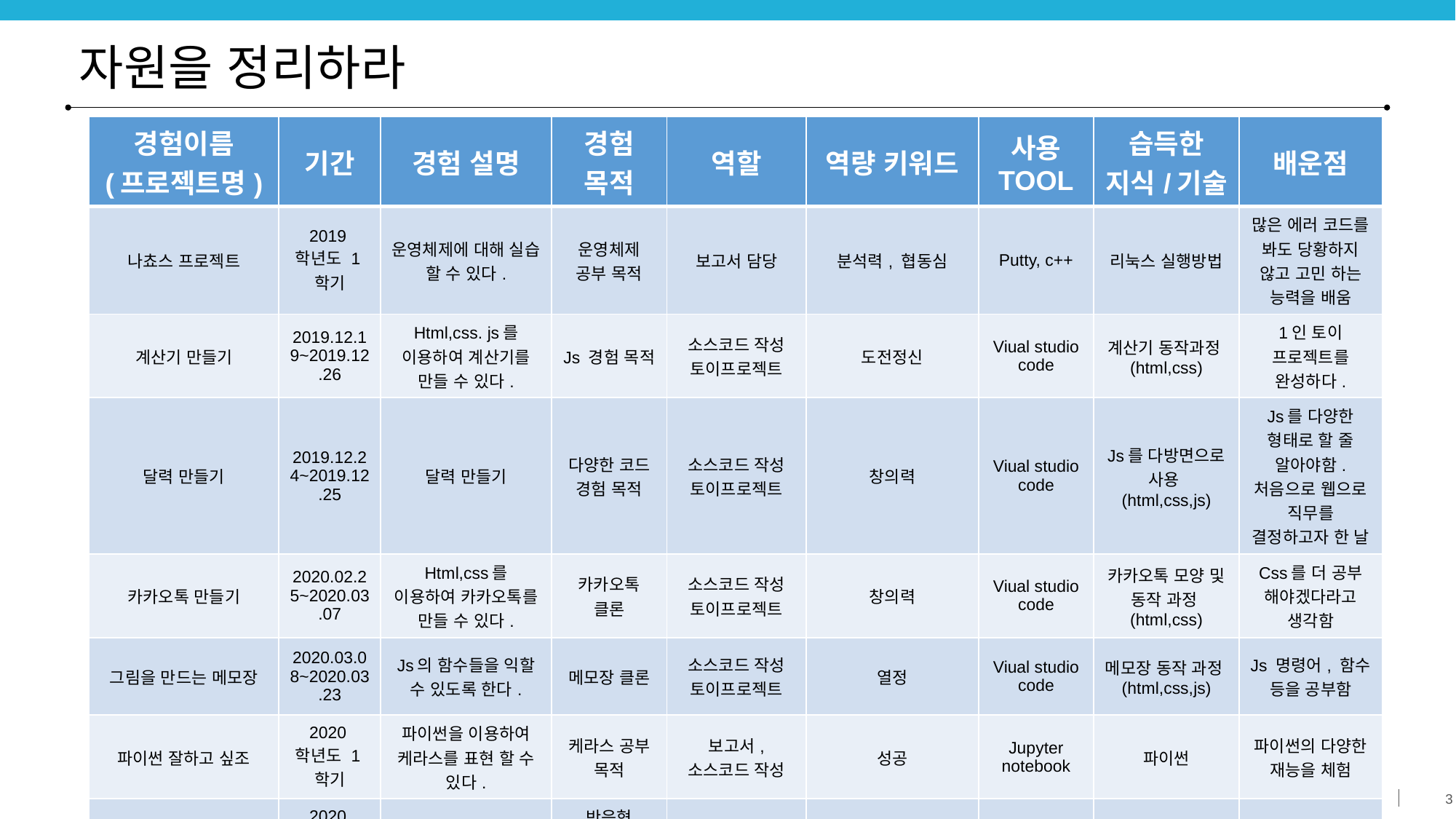

# 자원을 정리하라
| 경험이름 (프로젝트명) | 기간 | 경험 설명 | 경험 목적 | 역할 | 역량 키워드 | 사용 TOOL | 습득한 지식/기술 | 배운점 |
| --- | --- | --- | --- | --- | --- | --- | --- | --- |
| 나쵸스 프로젝트 | 2019학년도 1학기 | 운영체제에 대해 실습 할 수 있다. | 운영체제 공부 목적 | 보고서 담당 | 분석력, 협동심 | Putty, c++ | 리눅스 실행방법 | 많은 에러 코드를 봐도 당황하지 않고 고민 하는 능력을 배움 |
| 계산기 만들기 | 2019.12.19~2019.12.26 | Html,css. js를 이용하여 계산기를 만들 수 있다. | Js 경험 목적 | 소스코드 작성 토이프로젝트 | 도전정신 | Viual studio code | 계산기 동작과정(html,css) | 1인 토이 프로젝트를 완성하다. |
| 달력 만들기 | 2019.12.24~2019.12.25 | 달력 만들기 | 다양한 코드 경험 목적 | 소스코드 작성 토이프로젝트 | 창의력 | Viual studio code | Js를 다방면으로 사용(html,css,js) | Js를 다양한 형태로 할 줄 알아야함. 처음으로 웹으로 직무를 결정하고자 한 날 |
| 카카오톡 만들기 | 2020.02.25~2020.03.07 | Html,css를 이용하여 카카오톡를 만들 수 있다. | 카카오톡 클론 | 소스코드 작성 토이프로젝트 | 창의력 | Viual studio code | 카카오톡 모양 및 동작 과정(html,css) | Css를 더 공부 해야겠다라고 생각함 |
| 그림을 만드는 메모장 | 2020.03.08~2020.03.23 | Js의 함수들을 익할 수 있도록 한다. | 메모장 클론 | 소스코드 작성 토이프로젝트 | 열정 | Viual studio code | 메모장 동작 과정(html,css,js) | Js 명령어, 함수 등을 공부함 |
| 파이썬 잘하고 싶조 | 2020학년도 1학기 | 파이썬을 이용하여 케라스를 표현 할 수 있다. | 케라스 공부 목적 | 보고서, 소스코드 작성 | 성공 | Jupyter notebook | 파이썬 | 파이썬의 다양한 재능을 체험 |
| 도서관 홈페이지 구축 | 2020학년도1학기 | 반응형 도서관 홈페리지 구축 | 반응형 웹사이트 구축 경험 | DB/ 소스 코드 작성 | 책임감 | JAVA, JSP, Mysql | jsp | 작은 실수가 큰 결과를 이끔 |